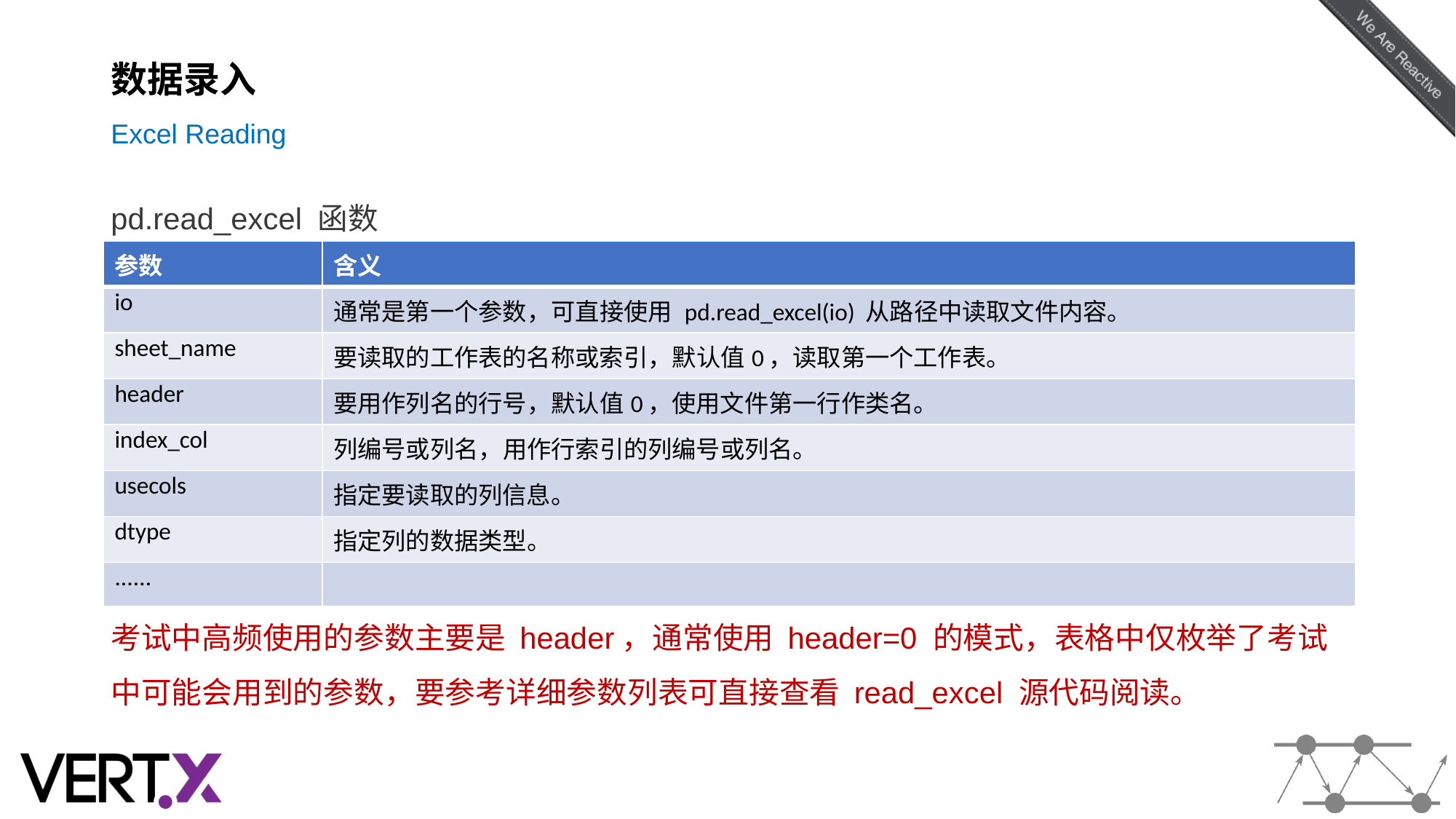

# 数据录入 Excel Reading
pd.read_excel 函数

考试中高频使用的参数主要是 header，通常使用 header=0 的模式，表格中仅枚举了考试中可能会用到的参数，要参考详细参数列表可直接查看 read_excel 源代码阅读。
| 参数 | 含义 |
| --- | --- |
| io | 通常是第一个参数，可直接使用 pd.read\_excel(io) 从路径中读取文件内容。 |
| sheet\_name | 要读取的工作表的名称或索引，默认值0，读取第一个工作表。 |
| header | 要用作列名的行号，默认值0，使用文件第一行作类名。 |
| index\_col | 列编号或列名，用作行索引的列编号或列名。 |
| usecols | 指定要读取的列信息。 |
| dtype | 指定列的数据类型。 |
| ...... |  |